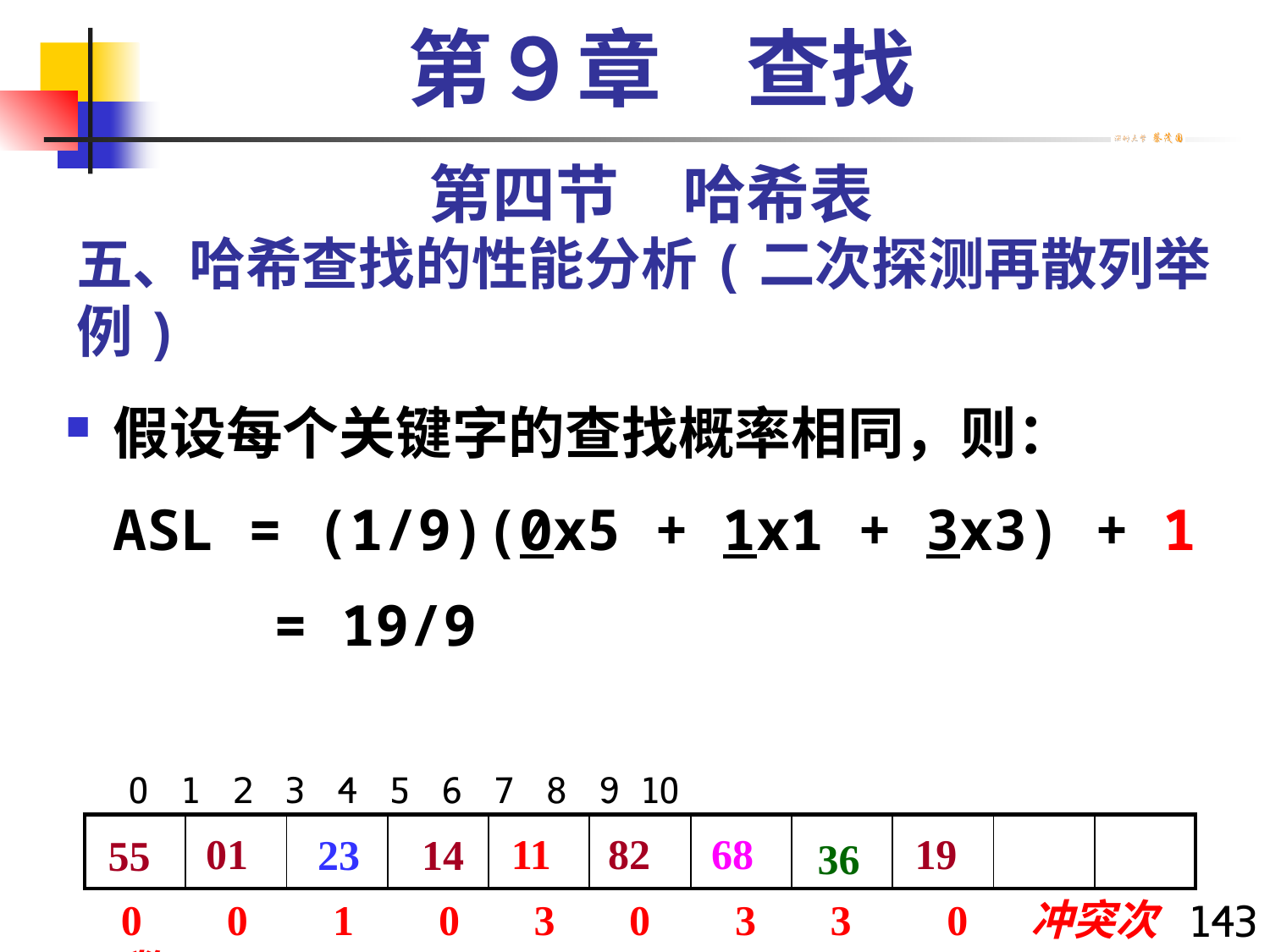

第９章　查找
第四节　哈希表
# 五、哈希查找的性能分析(二次探测再散列举例)
假设每个关键字的查找概率相同，则：
	ASL = (1/9)(0x5 + 1x1 + 3x3) + 1
		 = 19/9
0   1   2   3   4   5   6   7   8   9  10
|  |  |  |  |  |  |  |  |  |  |  |
| --- | --- | --- | --- | --- | --- | --- | --- | --- | --- | --- |
01
11
82
68
19
23
14
55
36
0        0        1        0       3       0        3       3         0     冲突次数
143